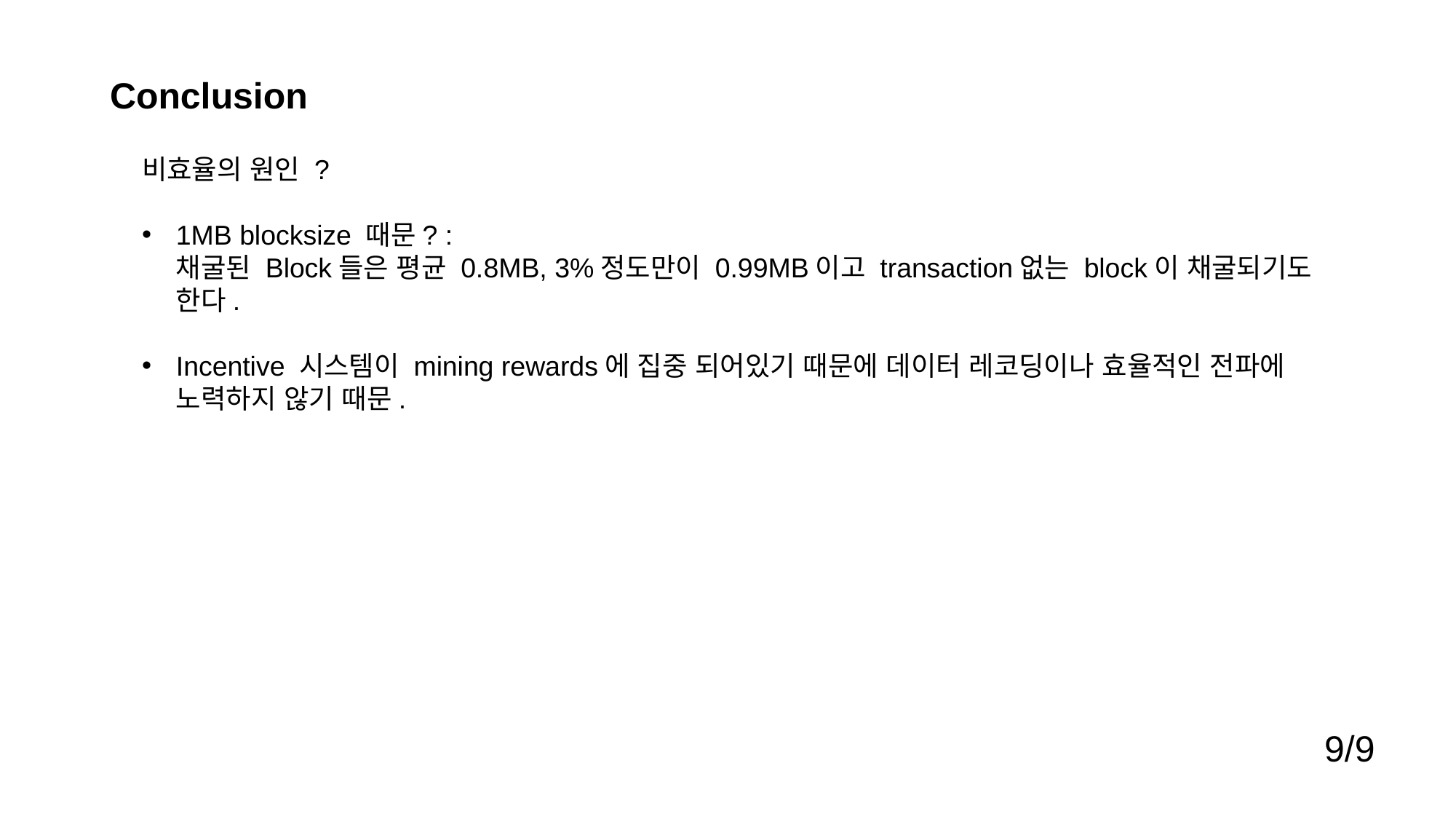

Conclusion
비효율의 원인 ?
1MB blocksize 때문? :
채굴된 Block들은 평균 0.8MB, 3%정도만이 0.99MB이고 transaction없는 block이 채굴되기도 한다.
Incentive 시스템이 mining rewards에 집중 되어있기 때문에 데이터 레코딩이나 효율적인 전파에 노력하지 않기 때문.

9/9